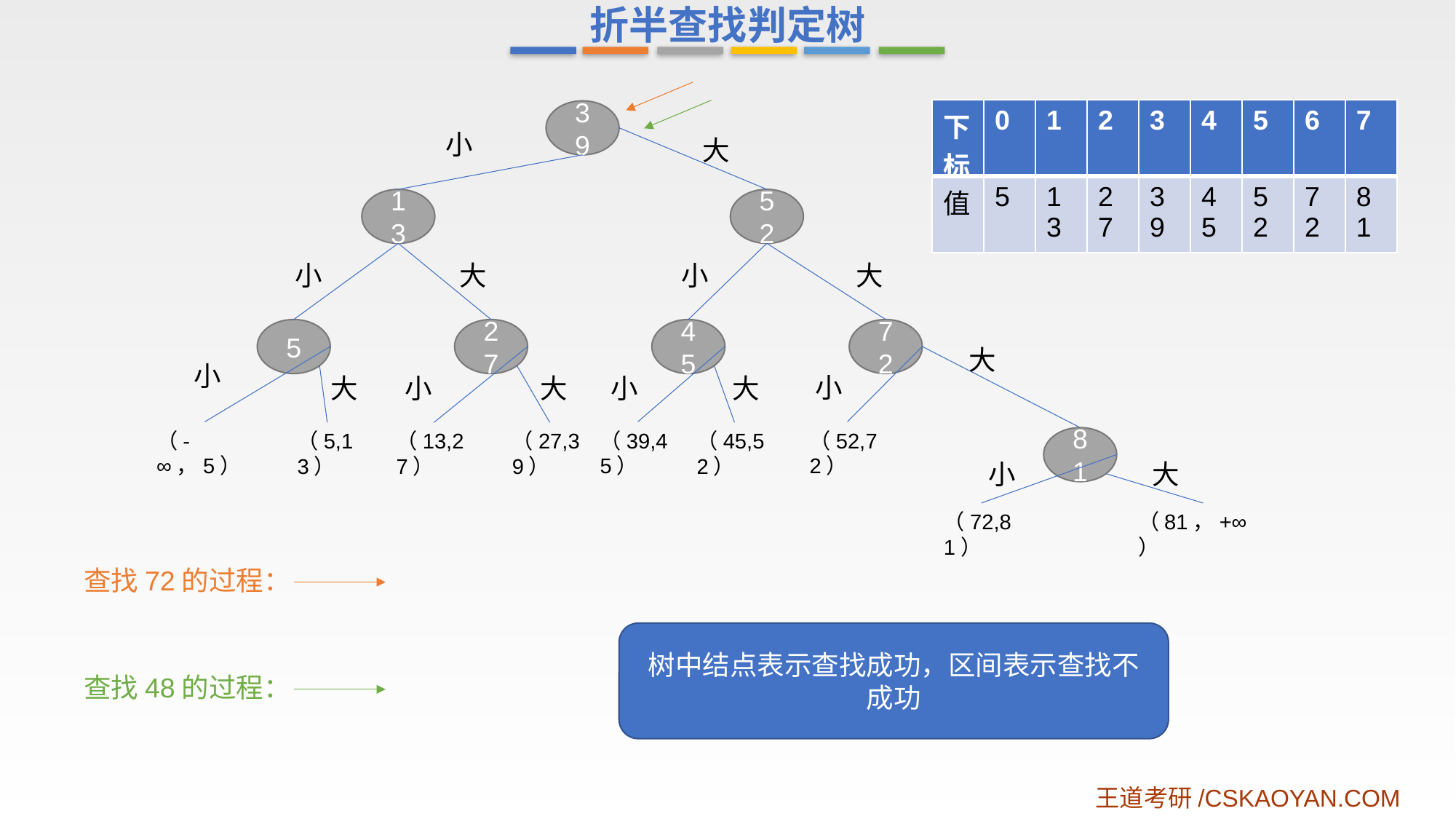

折半查找判定树

| 下标 | 0 | 1 | 2 | 3 | 4 | 5 | 6 | 7 |
| --- | --- | --- | --- | --- | --- | --- | --- | --- |
| 值 | 5 | 13 | 27 | 39 | 45 | 52 | 72 | 81 |
39
小
大
13
52
小
大
大
小
5
27
45
72
大
小
小
大
小
大
小
大
（52,72）
（39,45）
（-∞，5）
（27,39）
（45,52）
（5,13）
（13,27）
81
小
大
（72,81）
（81，+∞）
查找72的过程：
树中结点表示查找成功，区间表示查找不成功
查找48的过程：
王道考研/CSKAOYAN.COM